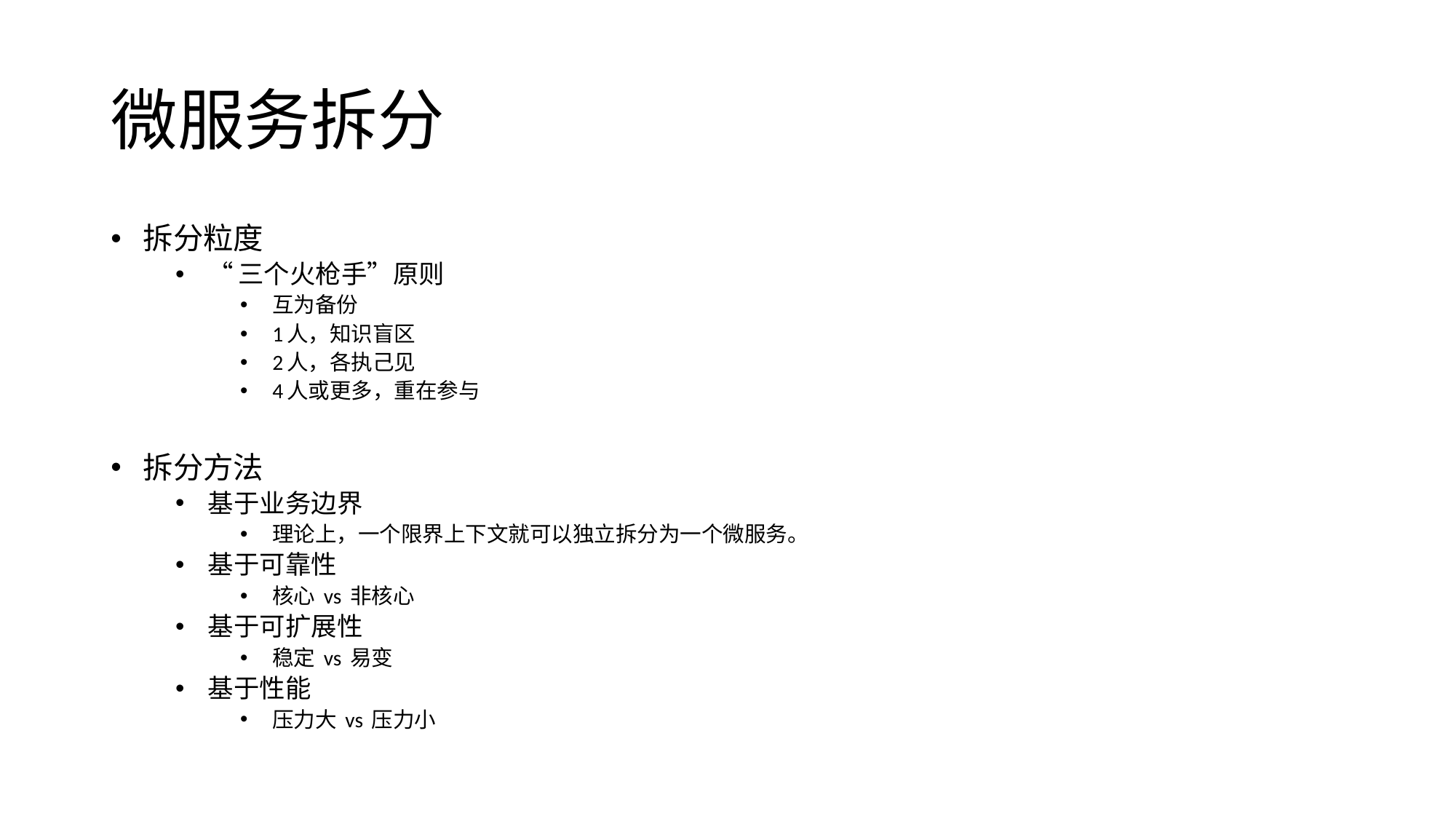

# 微服务拆分
拆分粒度
“三个火枪手”原则
互为备份
1人，知识盲区
2人，各执己见
4人或更多，重在参与

拆分方法
基于业务边界
理论上，一个限界上下文就可以独立拆分为一个微服务。
基于可靠性
核心 vs 非核心
基于可扩展性
稳定 vs 易变
基于性能
压力大 vs 压力小